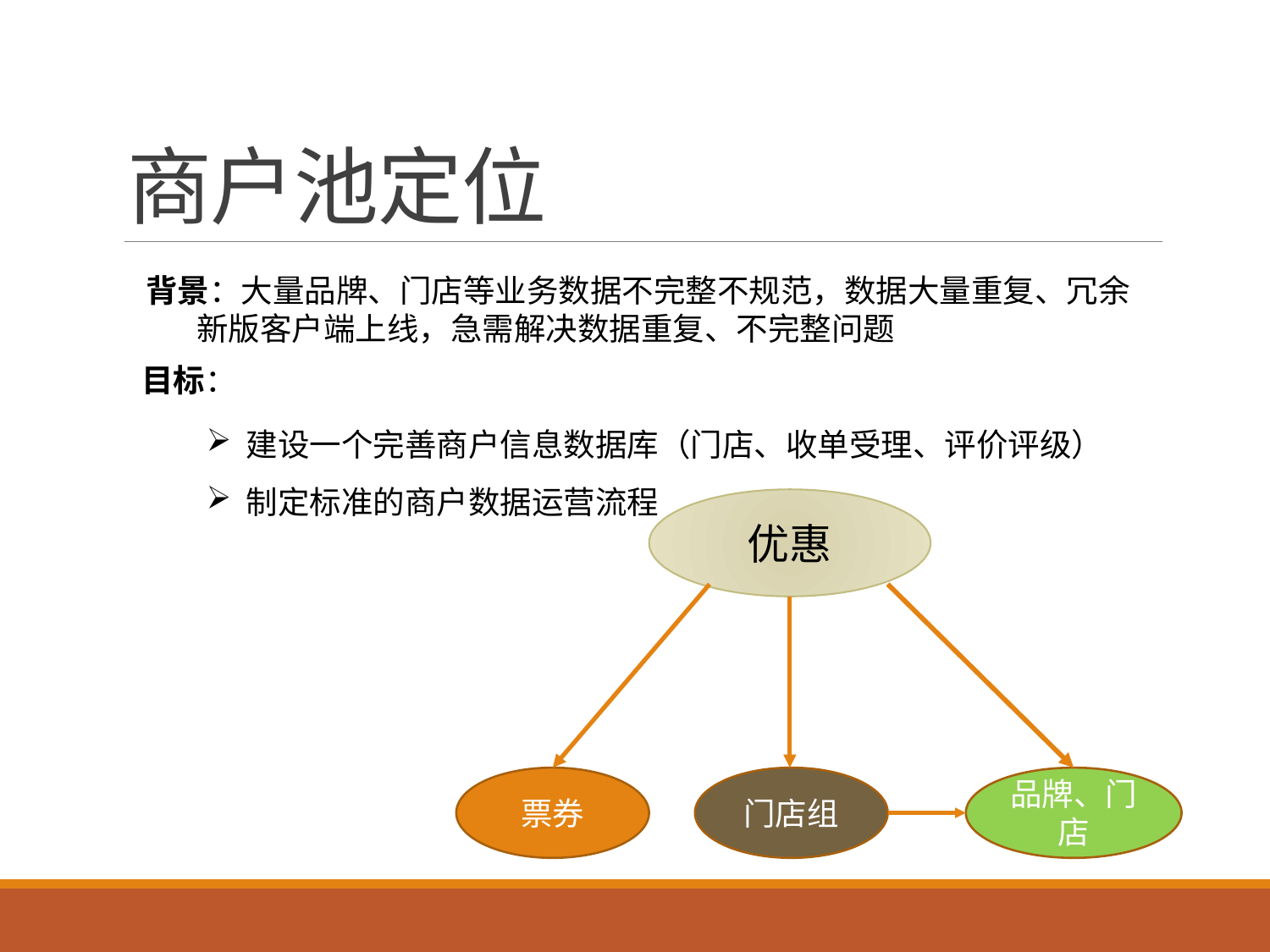

# 商户池定位
背景：大量品牌、门店等业务数据不完整不规范，数据大量重复、冗余
      新版客户端上线，急需解决数据重复、不完整问题
目标：
建设一个完善商户信息数据库（门店、收单受理、评价评级）
制定标准的商户数据运营流程
优惠
票券
门店组
品牌、门店